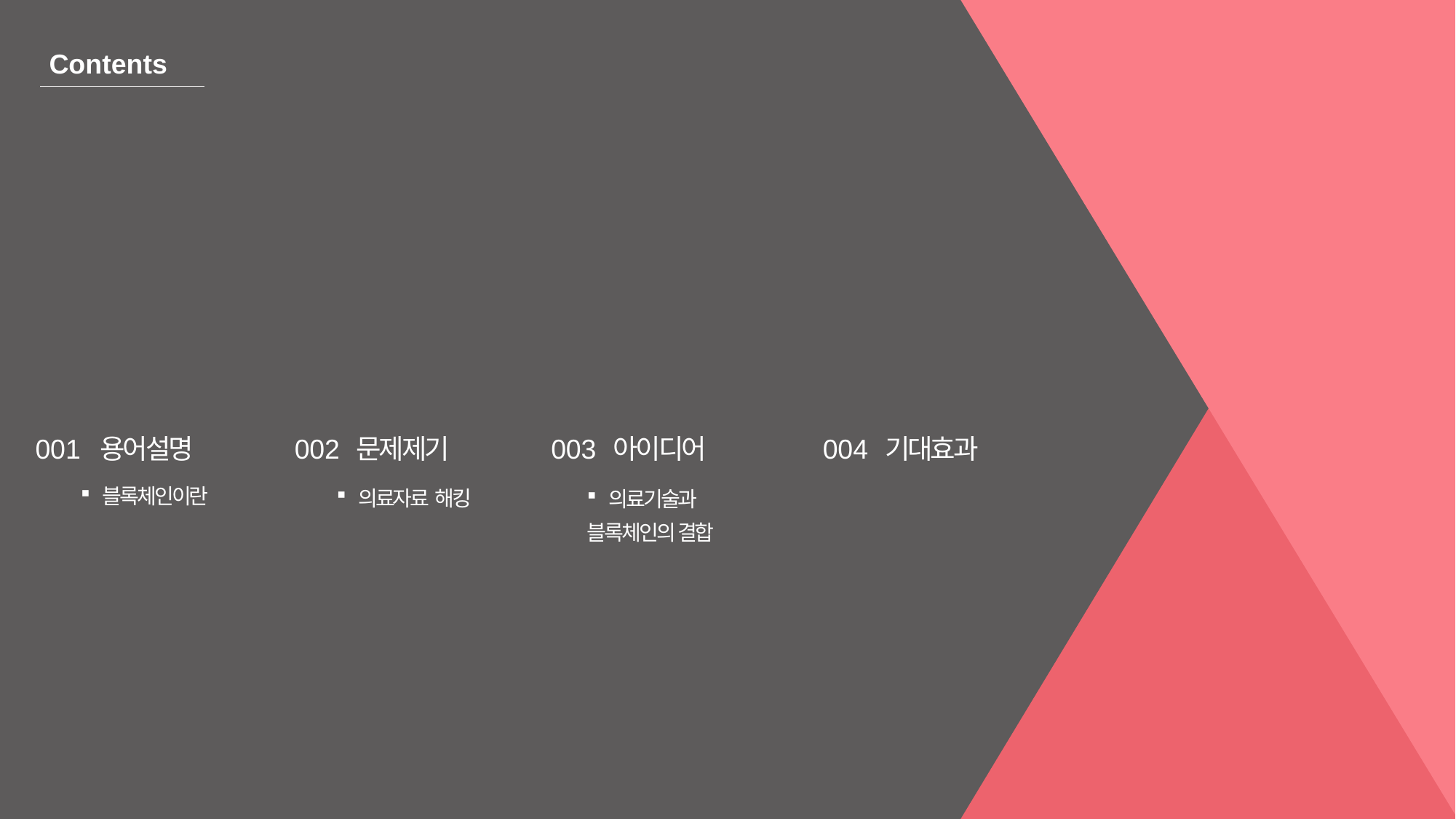

Contents
001
용어설명
002
문제제기
003
아이디어
004
기대효과
블록체인이란
의료자료  해킹
의료기술과
블록체인의 결합